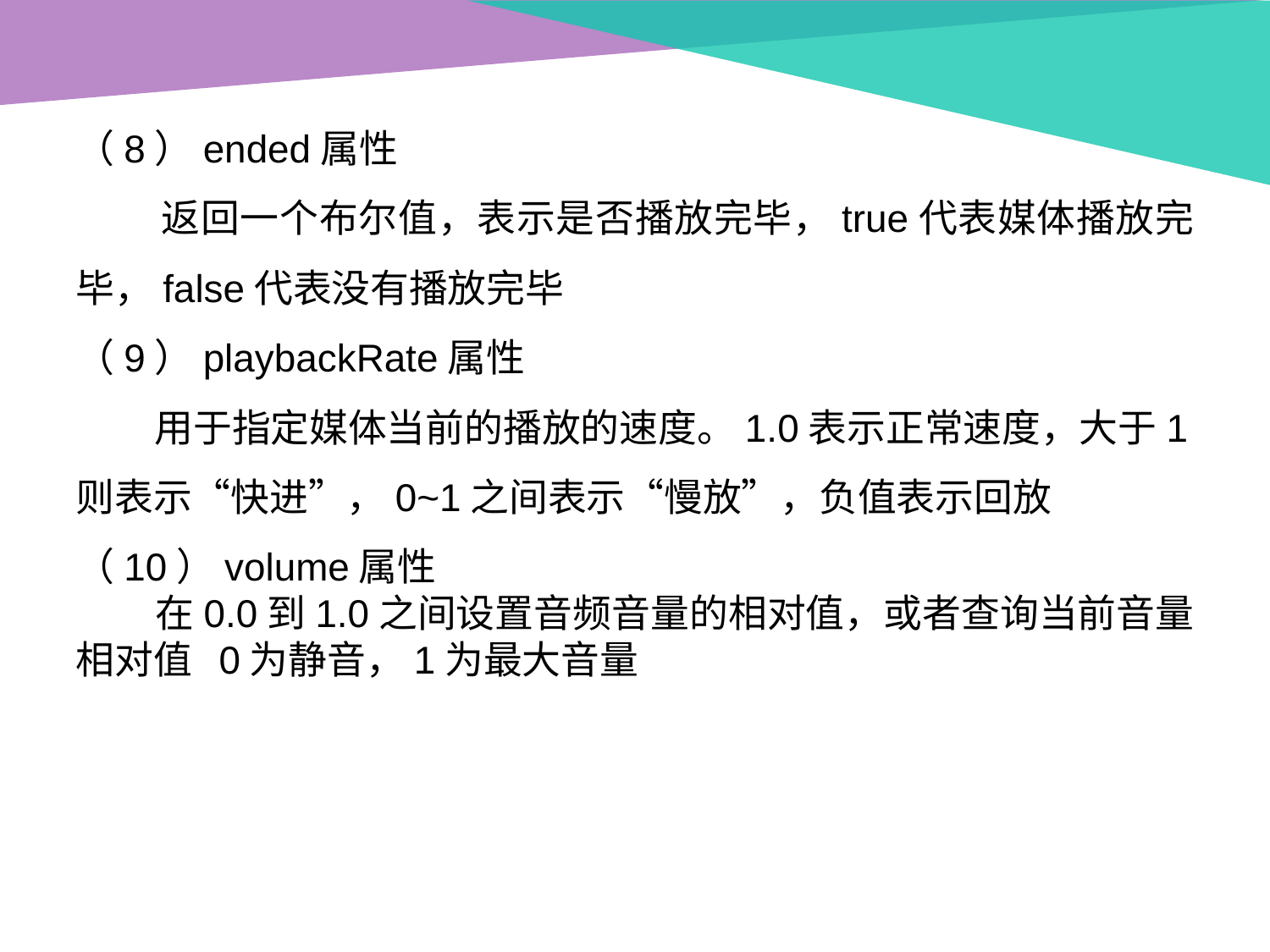

（8）ended属性
        返回一个布尔值，表示是否播放完毕，true代表媒体播放完毕，false代表没有播放完毕
（9）playbackRate属性
        用于指定媒体当前的播放的速度。1.0表示正常速度，大于1则表示“快进”，0~1之间表示“慢放”，负值表示回放
（10）volume属性
        在0.0到1.0之间设置音频音量的相对值，或者查询当前音量相对值  0为静音，1为最大音量